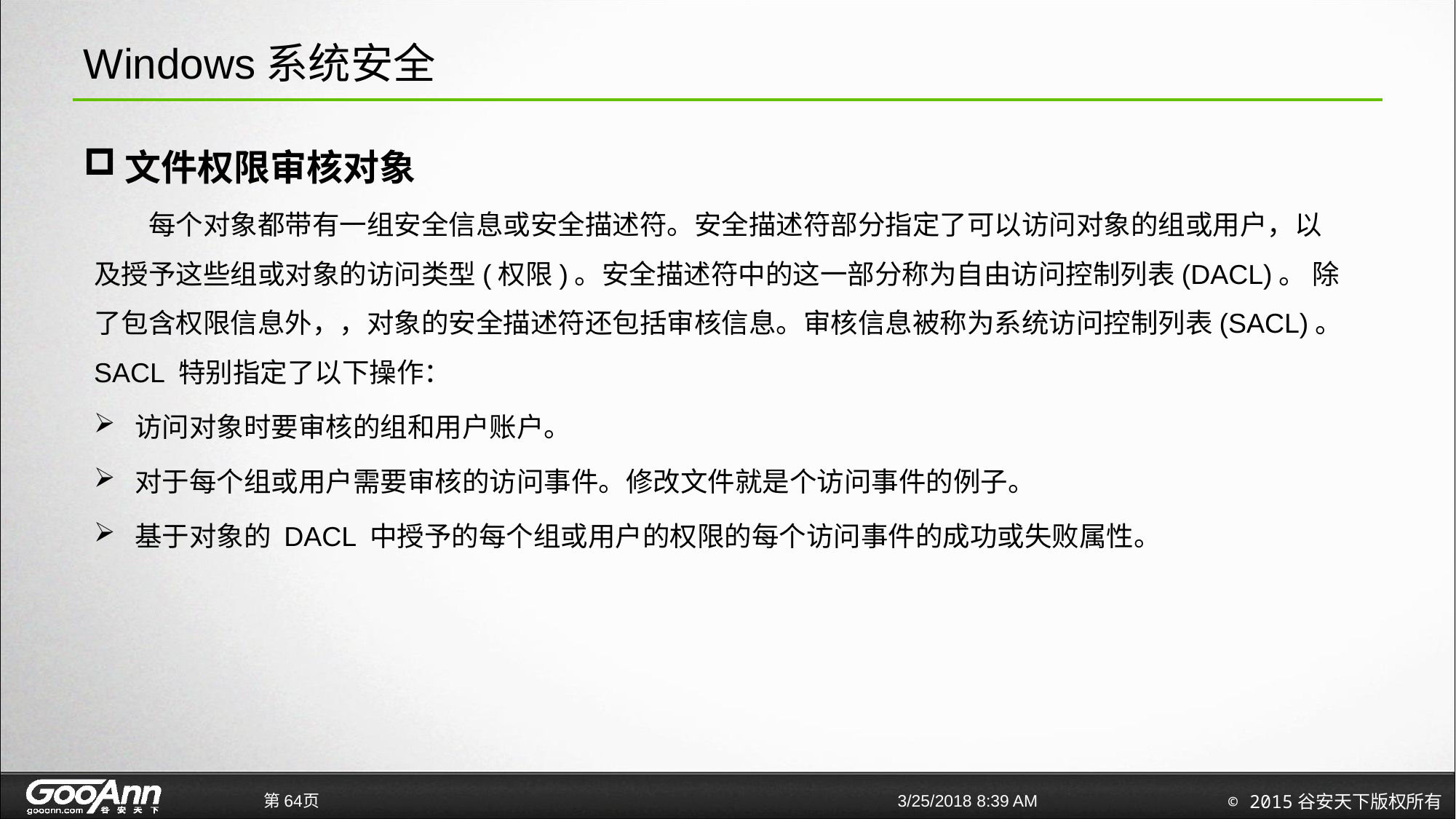

# Windows系统安全
文件权限审核对象
每个对象都带有一组安全信息或安全描述符。安全描述符部分指定了可以访问对象的组或用户，以及授予这些组或对象的访问类型(权限)。安全描述符中的这一部分称为自由访问控制列表(DACL)。 除了包含权限信息外，，对象的安全描述符还包括审核信息。审核信息被称为系统访问控制列表(SACL)。SACL 特别指定了以下操作：
访问对象时要审核的组和用户账户。
对于每个组或用户需要审核的访问事件。修改文件就是个访问事件的例子。
基于对象的 DACL 中授予的每个组或用户的权限的每个访问事件的成功或失败属性。